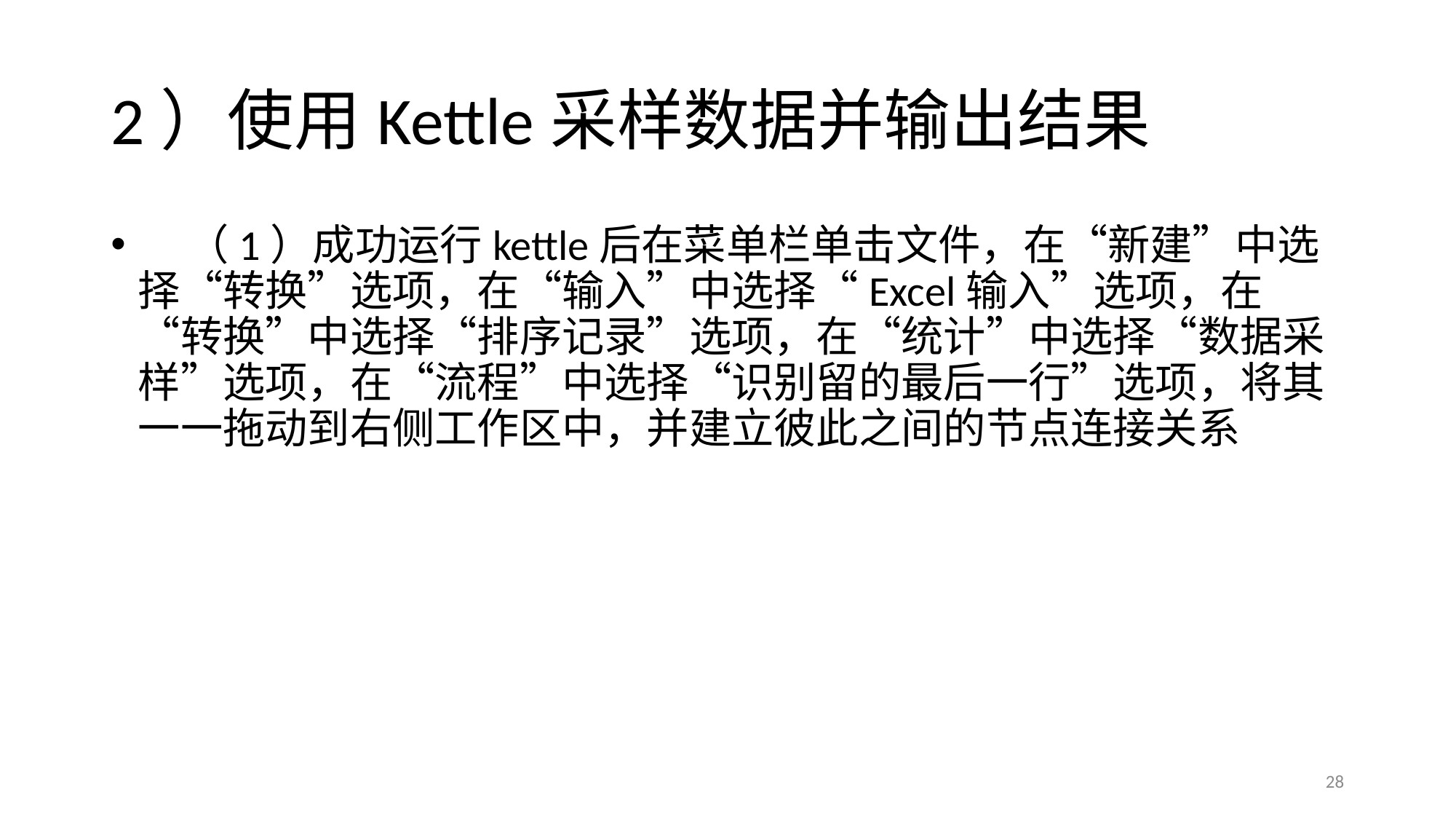

# 2）使用Kettle采样数据并输出结果
    （1）成功运行kettle后在菜单栏单击文件，在“新建”中选择“转换”选项，在“输入”中选择“Excel输入”选项，在“转换”中选择“排序记录”选项，在“统计”中选择“数据采样”选项，在“流程”中选择“识别留的最后一行”选项，将其一一拖动到右侧工作区中，并建立彼此之间的节点连接关系
28